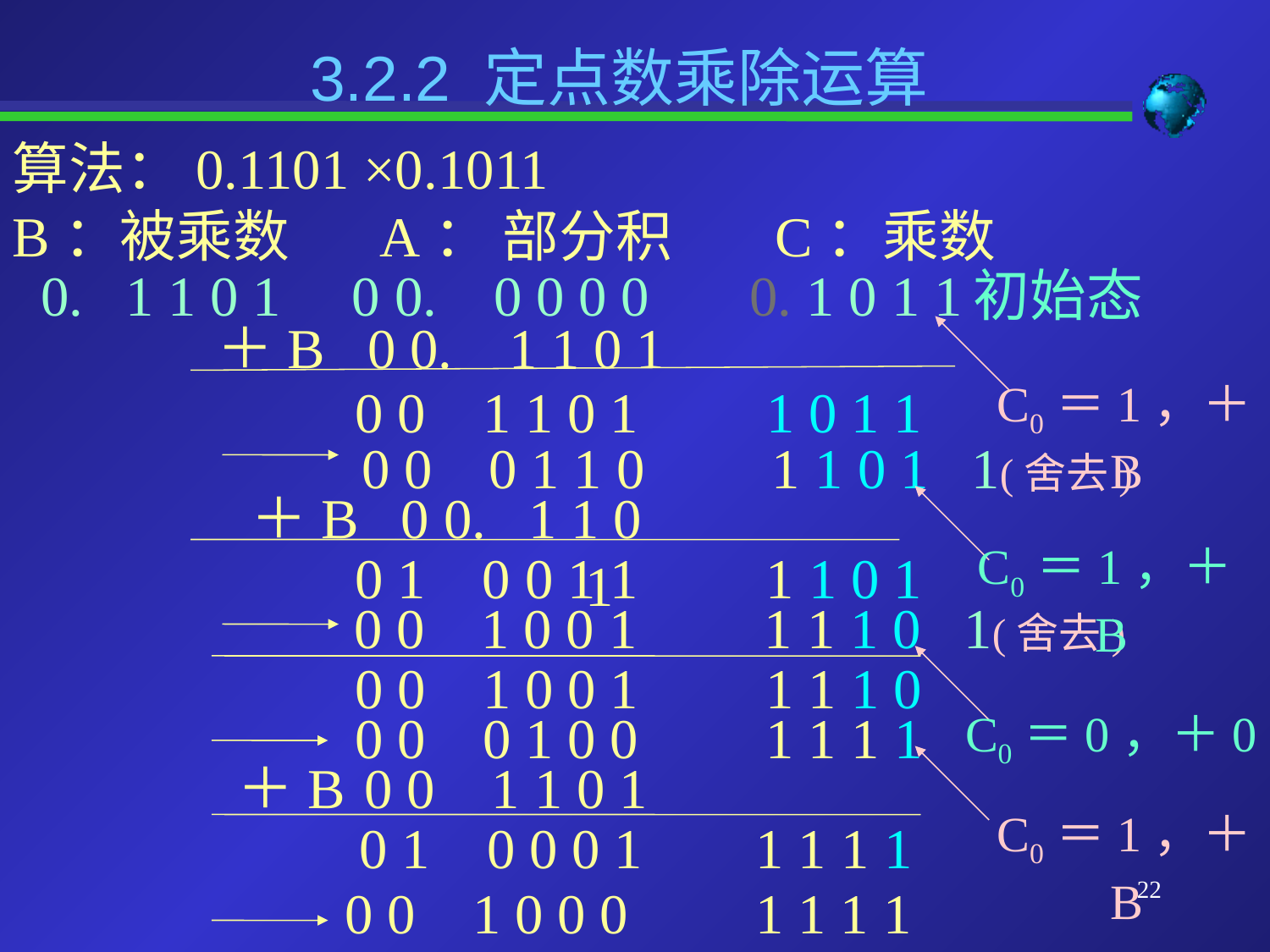

3.2.2 定点数乘除运算
算法：0.1101 ×0.1011
B：被乘数      A： 部分积       C：乘数
  0.   1 1 0 1     0 0.    0 0 0 0       0. 1 0 1 1
初始态
＋B   0 0.    1 1 0 1

C0＝1，＋B
  0 0    1 1 0 1         1 0 1 1
 0 0    0 1 1 0         1 1 0 1   1(舍去)

＋B   0 0.   1 1 0 1

C0＝1，＋B
0 1    0 0 1 1         1 1 0 1

    0 0    1 0 0 1         1 1 1 0   1(舍去)

0 0    1 0 0 1         1 1 1 0

0 0    0 1 0 0         1 1 1 1
C0＝0，＋0

＋B	0 0    1 1 0 1

C0＝1，＋B
 0 1    0 0 0 1        1 1 1 1

22
 0 0    1 0 0 0         1 1 1 1